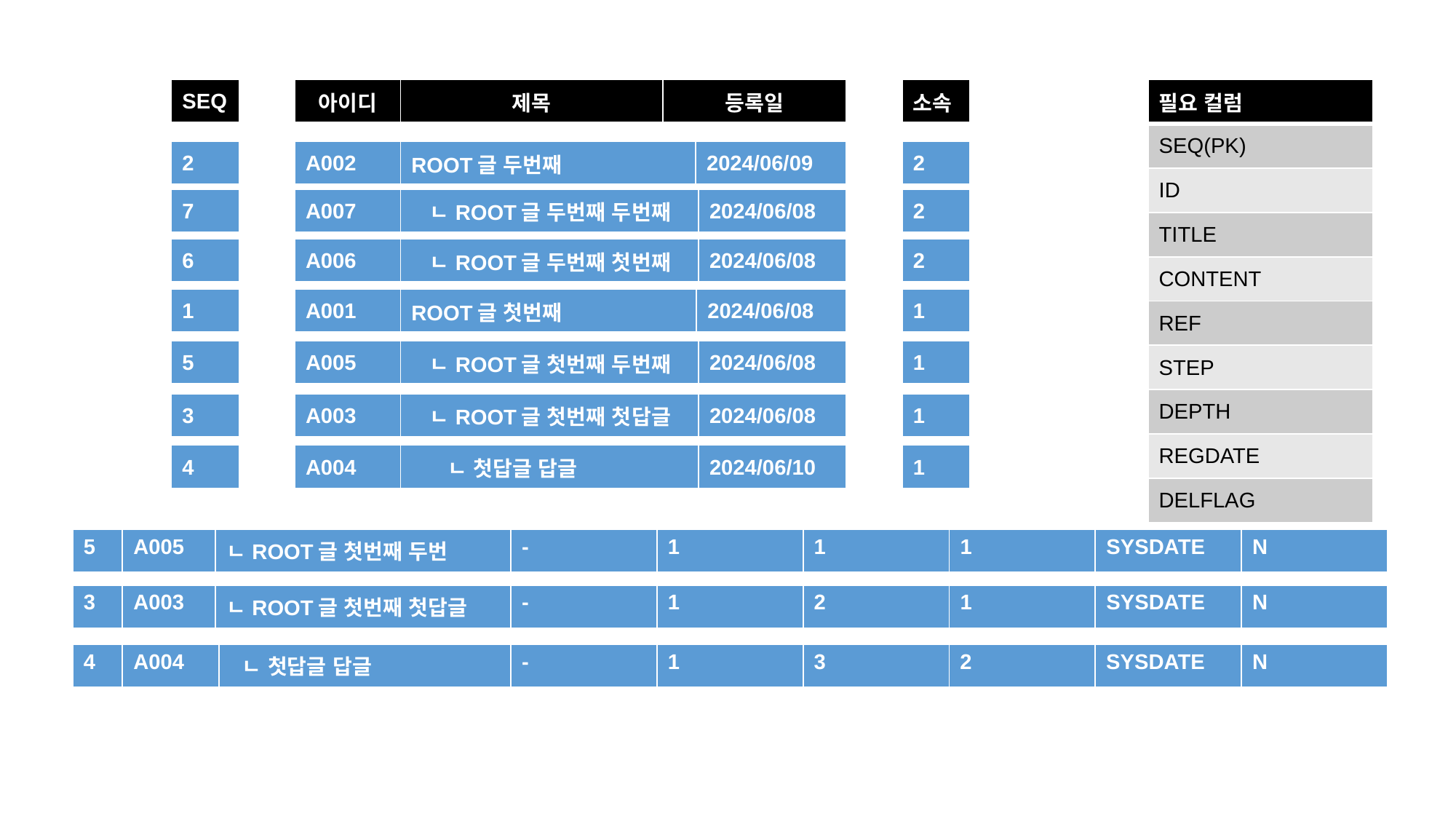

| SEQ |
| --- |
| 아이디 | 제목 | 등록일 |
| --- | --- | --- |
| 소속 |
| --- |
| 필요 컬럼 |
| --- |
| SEQ(PK) |
| ID |
| TITLE |
| CONTENT |
| REF |
| STEP |
| DEPTH |
| REGDATE |
| DELFLAG |
| 2 |
| --- |
| A002 | ROOT글 두번째 | 2024/06/09 |
| --- | --- | --- |
| 2 |
| --- |
| 7 |
| --- |
| A007 | ㄴROOT글 두번째 두번째 | 2024/06/08 |
| --- | --- | --- |
| 2 |
| --- |
| 6 |
| --- |
| A006 | ㄴROOT글 두번째 첫번째 | 2024/06/08 |
| --- | --- | --- |
| 2 |
| --- |
| 1 |
| --- |
| A001 | ROOT글 첫번째 | 2024/06/08 |
| --- | --- | --- |
| 1 |
| --- |
| 5 |
| --- |
| A005 | ㄴROOT글 첫번째 두번째 | 2024/06/08 |
| --- | --- | --- |
| 1 |
| --- |
| 3 |
| --- |
| A003 | ㄴROOT글 첫번째 첫답글 | 2024/06/08 |
| --- | --- | --- |
| 1 |
| --- |
| 4 |
| --- |
| A004 | ㄴ 첫답글 답글 | 2024/06/10 |
| --- | --- | --- |
| 1 |
| --- |
| 5 | A005 | ㄴROOT글 첫번째 두번 | - | 1 | 1 | 1 | SYSDATE | N |
| --- | --- | --- | --- | --- | --- | --- | --- | --- |
| 3 | A003 | ㄴROOT글 첫번째 첫답글 | - | 1 | 2 | 1 | SYSDATE | N |
| --- | --- | --- | --- | --- | --- | --- | --- | --- |
| 4 | A004 | ㄴ 첫답글 답글 | - | 1 | 3 | 2 | SYSDATE | N |
| --- | --- | --- | --- | --- | --- | --- | --- | --- |